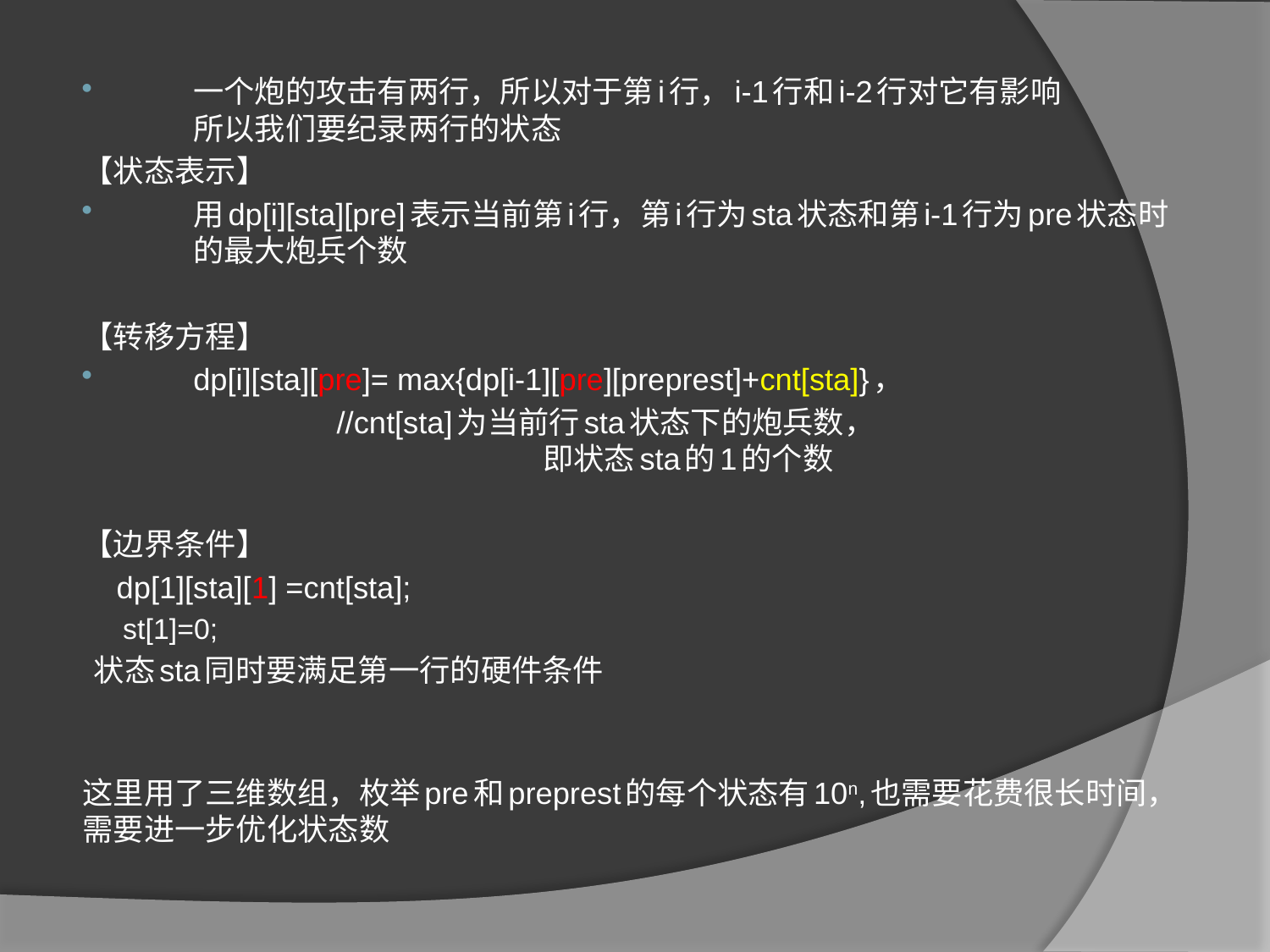

一个炮的攻击有两行，所以对于第i行，i-1行和i-2行对它有影响
所以我们要纪录两行的状态
【状态表示】
用dp[i][sta][pre]表示当前第i行，第i行为sta状态和第i-1行为pre状态时的最大炮兵个数

【转移方程】
dp[i][sta][pre]= max{dp[i-1][pre][preprest]+cnt[sta]}，
                              //cnt[sta]为当前行sta状态下的炮兵数，
                                                                    即状态sta的1的个数

【边界条件】
    dp[1][sta][1] =cnt[sta];
     st[1]=0;
 状态sta同时要满足第一行的硬件条件

这里用了三维数组，枚举pre和preprest的每个状态有10n,也需要花费很长时间，需要进一步优化状态数